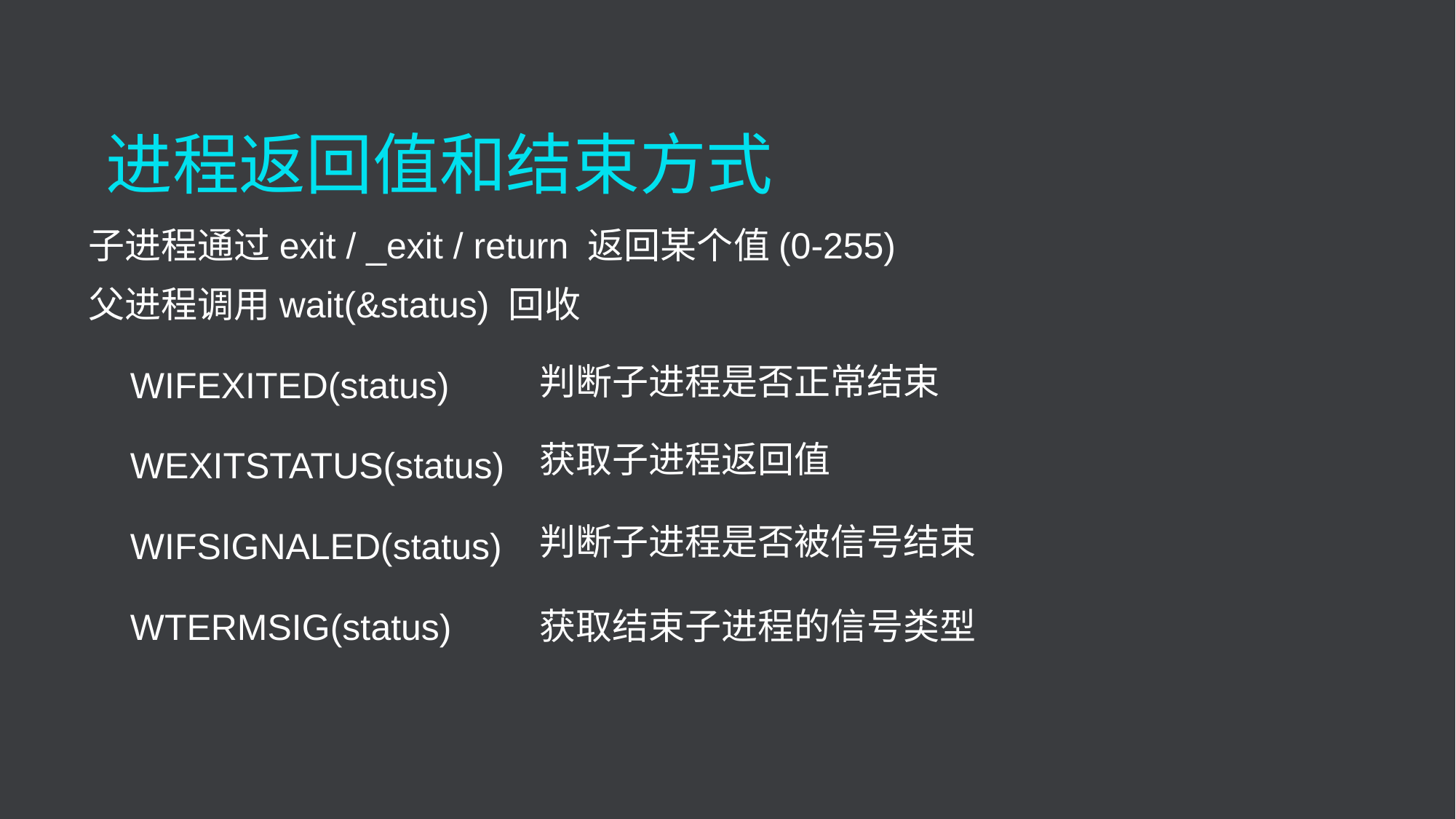

进程返回值和结束方式
子进程通过exit / _exit / return 返回某个值(0-255)
父进程调用wait(&status) 回收
 WIFEXITED(status)
 WEXITSTATUS(status)
 WIFSIGNALED(status)
 WTERMSIG(status)
判断子进程是否正常结束
获取子进程返回值
判断子进程是否被信号结束
获取结束子进程的信号类型